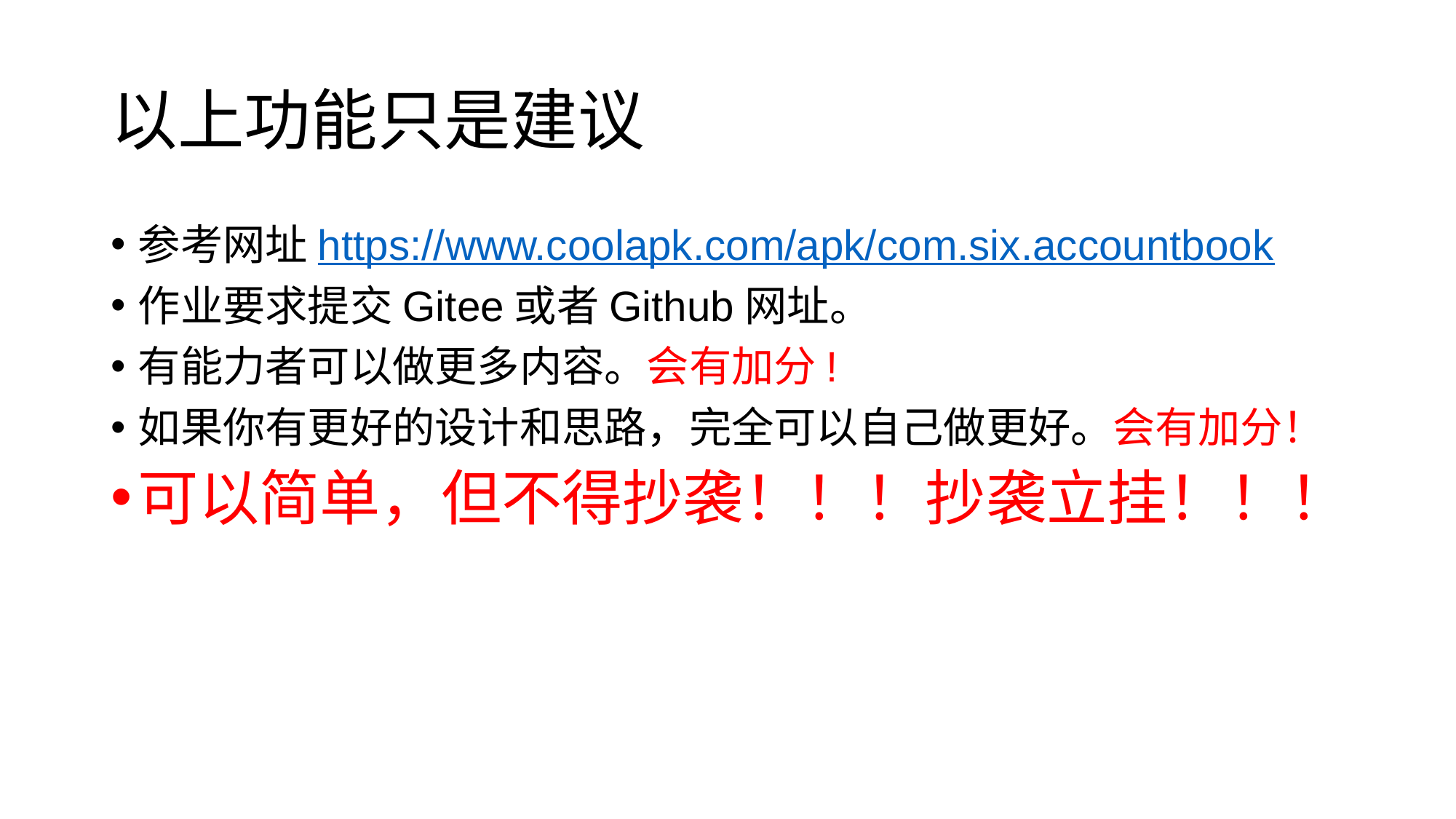

# 以上功能只是建议
参考网址https://www.coolapk.com/apk/com.six.accountbook
作业要求提交Gitee或者Github网址。
有能力者可以做更多内容。会有加分!
如果你有更好的设计和思路，完全可以自己做更好。会有加分！
可以简单，但不得抄袭！！！抄袭立挂！！！